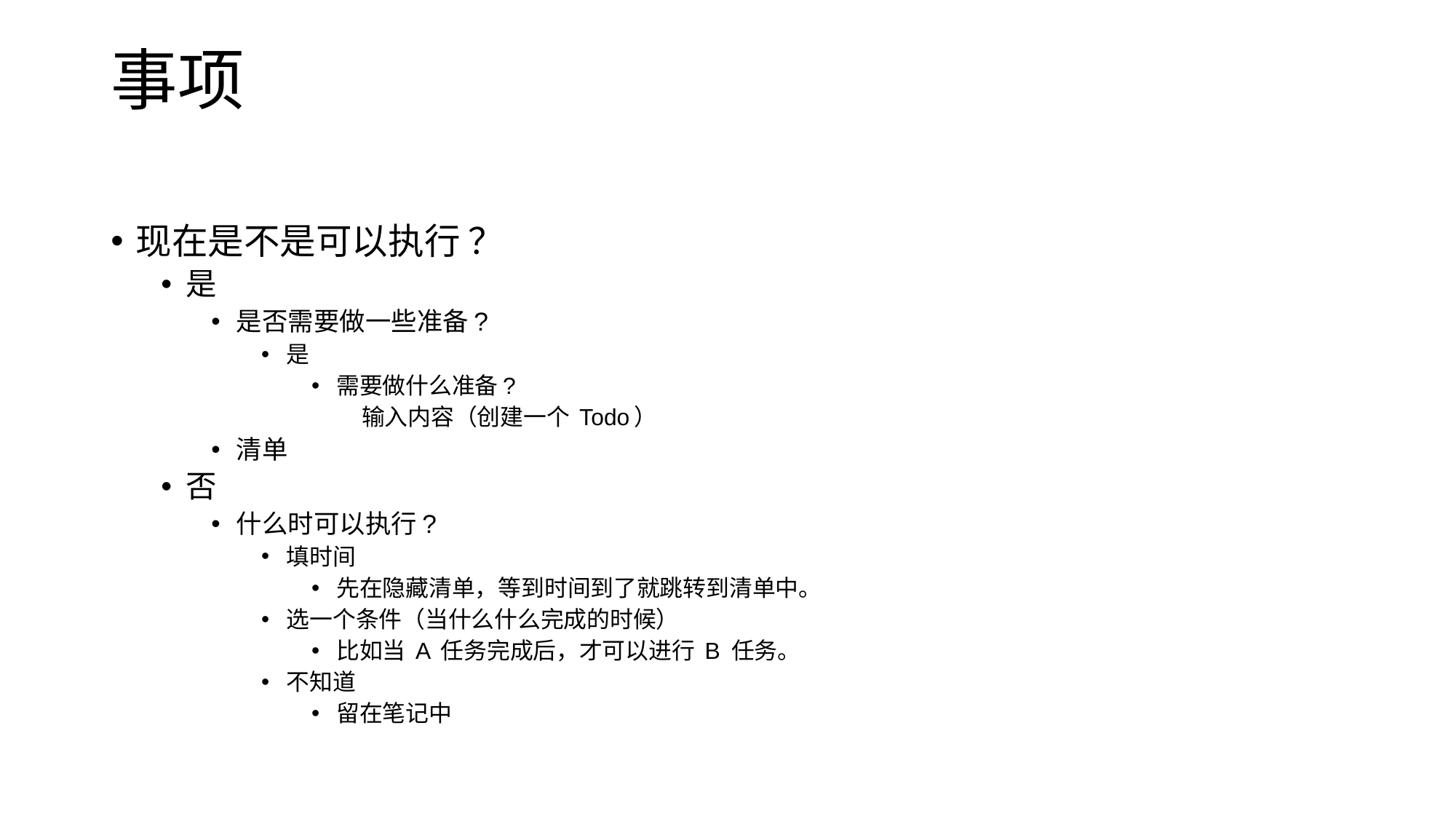

# 事项
现在是不是可以执行 ？
是
是否需要做一些准备?
是
需要做什么准备?
输入内容（创建一个 Todo）
清单
否
什么时可以执行?
填时间
先在隐藏清单，等到时间到了就跳转到清单中。
选一个条件（当什么什么完成的时候）
比如当 A 任务完成后，才可以进行 B 任务。
不知道
留在笔记中